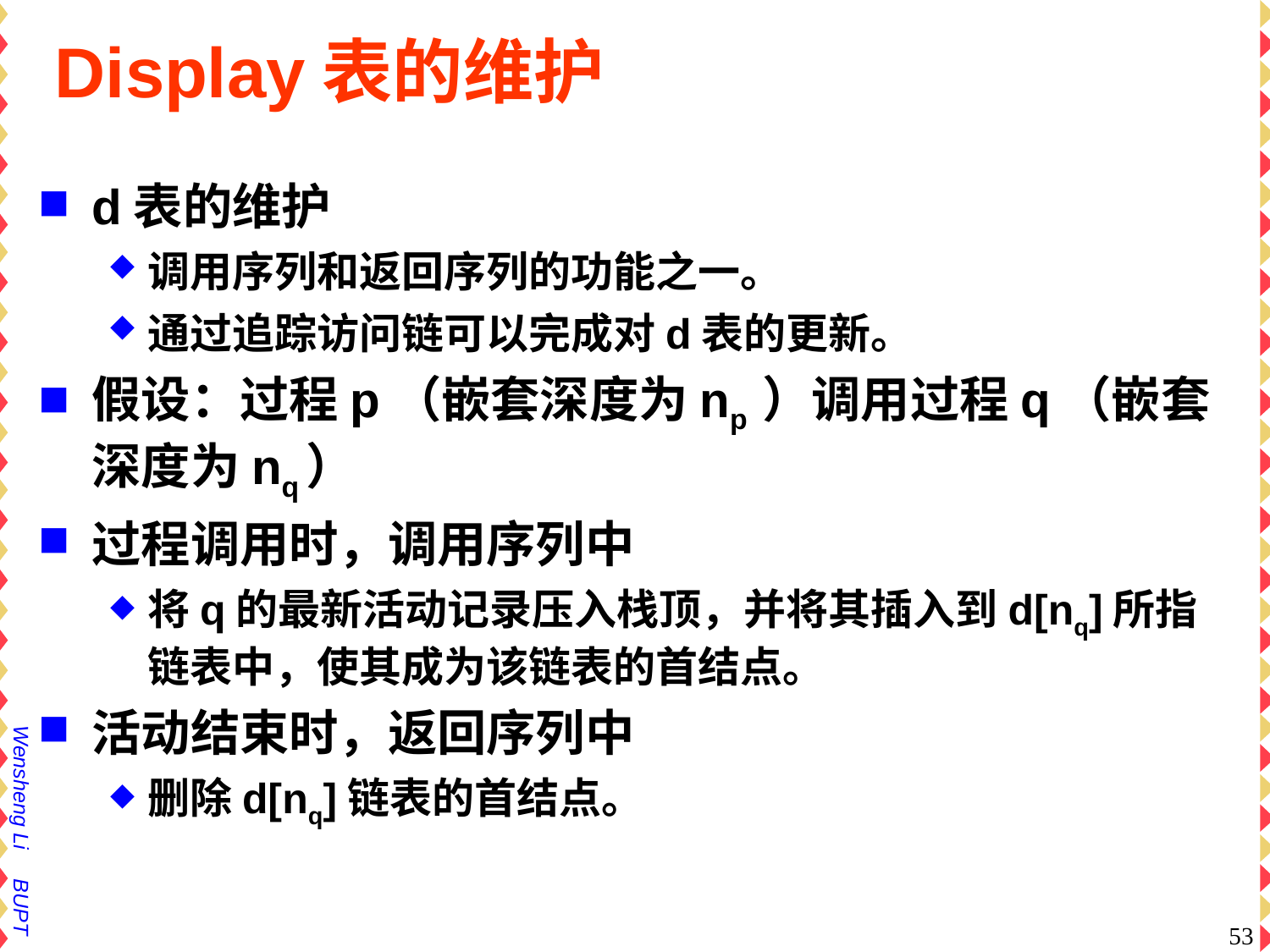

Display表的维护
d表的维护
调用序列和返回序列的功能之一。
通过追踪访问链可以完成对d表的更新。
假设：过程p（嵌套深度为np ）调用过程q（嵌套深度为nq）
过程调用时，调用序列中
将q的最新活动记录压入栈顶，并将其插入到d[nq]所指链表中，使其成为该链表的首结点。
活动结束时，返回序列中
删除d[nq]链表的首结点。

53